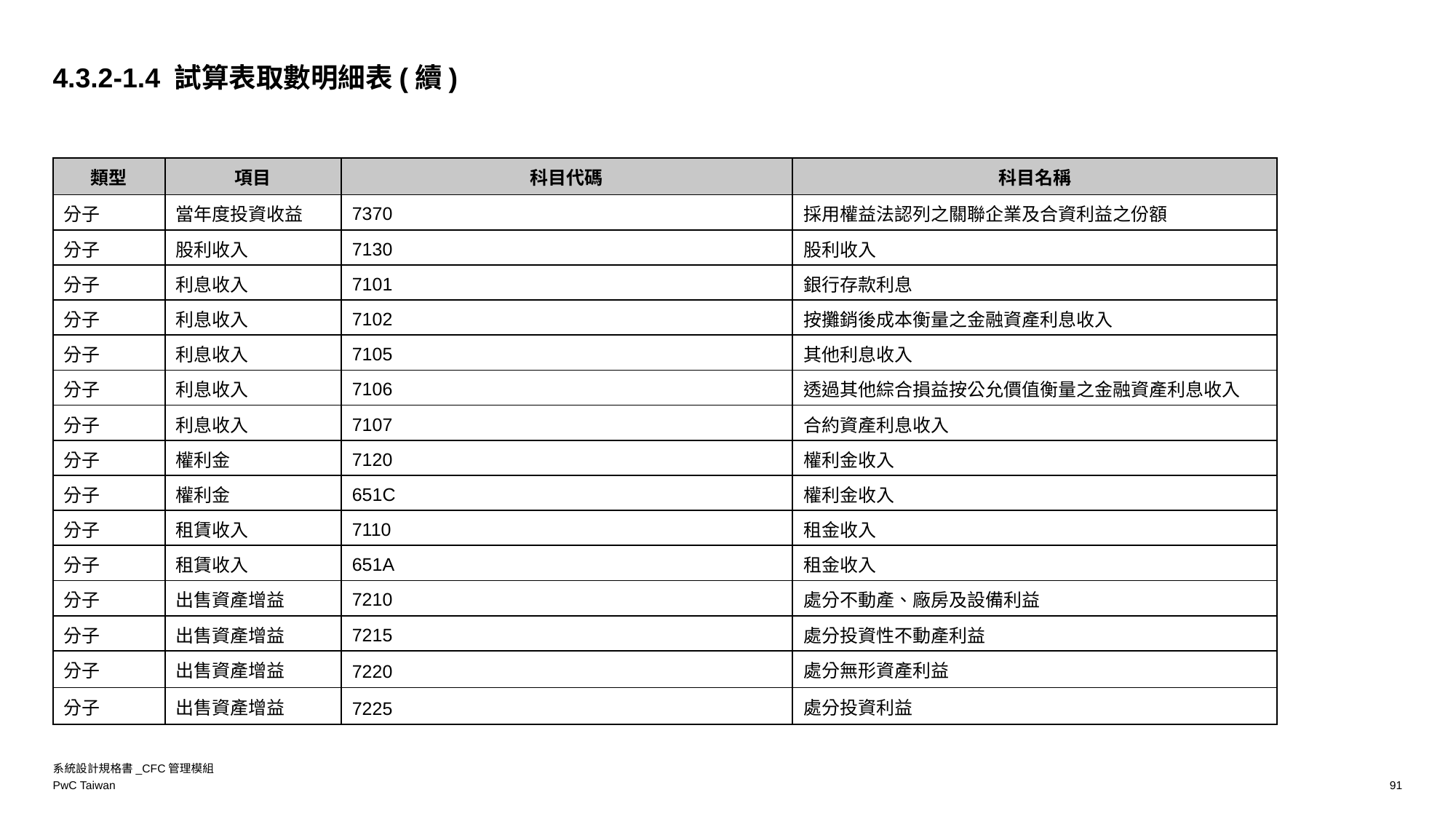

4.3.2-1.4 試算表取數明細表(續)
| 類型 | 項目 | 科目代碼 | 科目名稱 |
| --- | --- | --- | --- |
| 分子 | 當年度投資收益 | 7370 | 採用權益法認列之關聯企業及合資利益之份額 |
| 分子 | 股利收入 | 7130 | 股利收入 |
| 分子 | 利息收入 | 7101 | 銀行存款利息 |
| 分子 | 利息收入 | 7102 | 按攤銷後成本衡量之金融資產利息收入 |
| 分子 | 利息收入 | 7105 | 其他利息收入 |
| 分子 | 利息收入 | 7106 | 透過其他綜合損益按公允價值衡量之金融資產利息收入 |
| 分子 | 利息收入 | 7107 | 合約資產利息收入 |
| 分子 | 權利金 | 7120 | 權利金收入 |
| 分子 | 權利金 | 651C | 權利金收入 |
| 分子 | 租賃收入 | 7110 | 租金收入 |
| 分子 | 租賃收入 | 651A | 租金收入 |
| 分子 | 出售資產增益 | 7210 | 處分不動產、廠房及設備利益 |
| 分子 | 出售資產增益 | 7215 | 處分投資性不動產利益 |
| 分子 | 出售資產增益 | 7220 | 處分無形資產利益 |
| 分子 | 出售資產增益 | 7225 | 處分投資利益 |
系統設計規格書_CFC管理模組
91